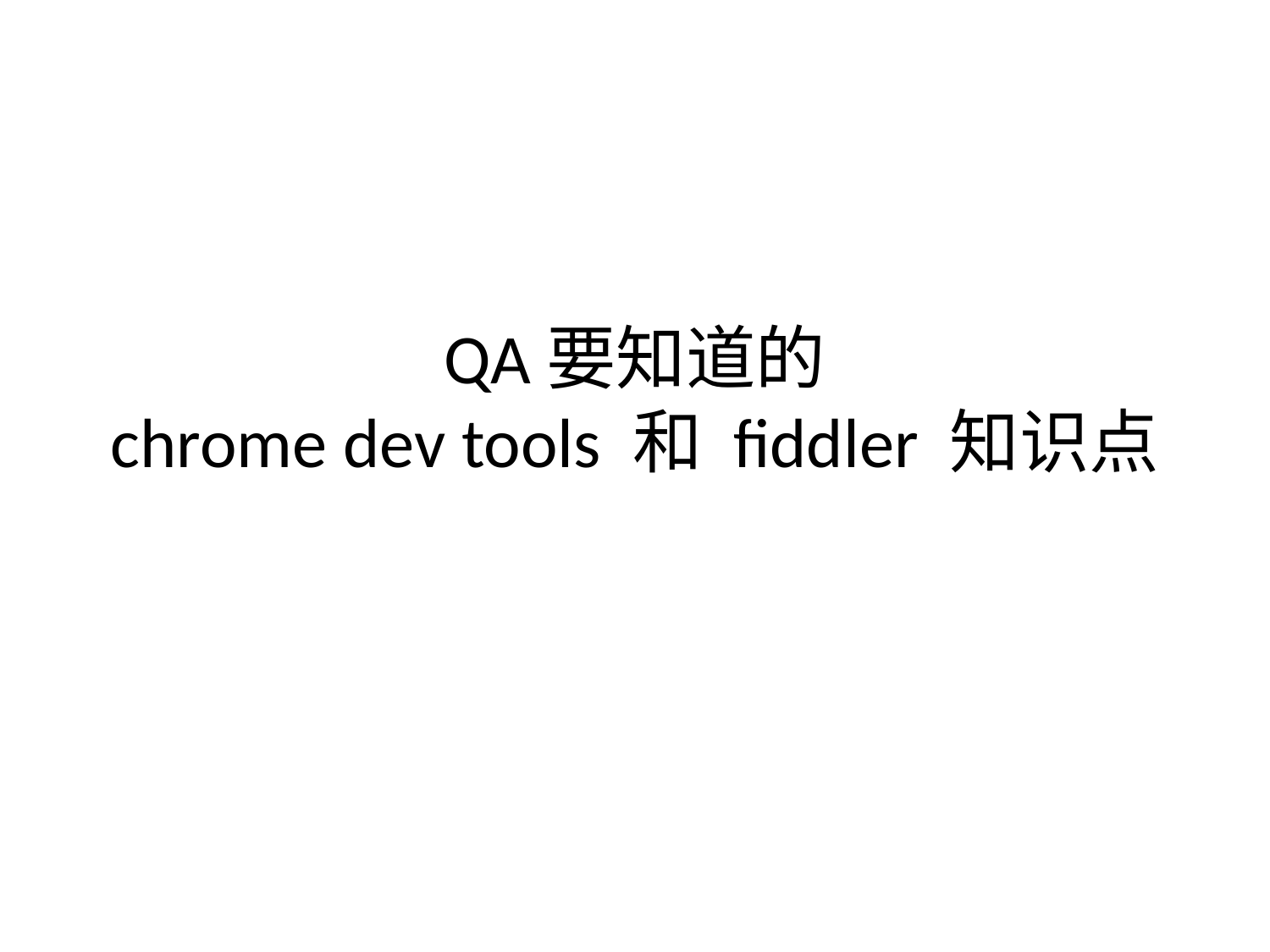

# QA要知道的 chrome dev tools 和 fiddler 知识点